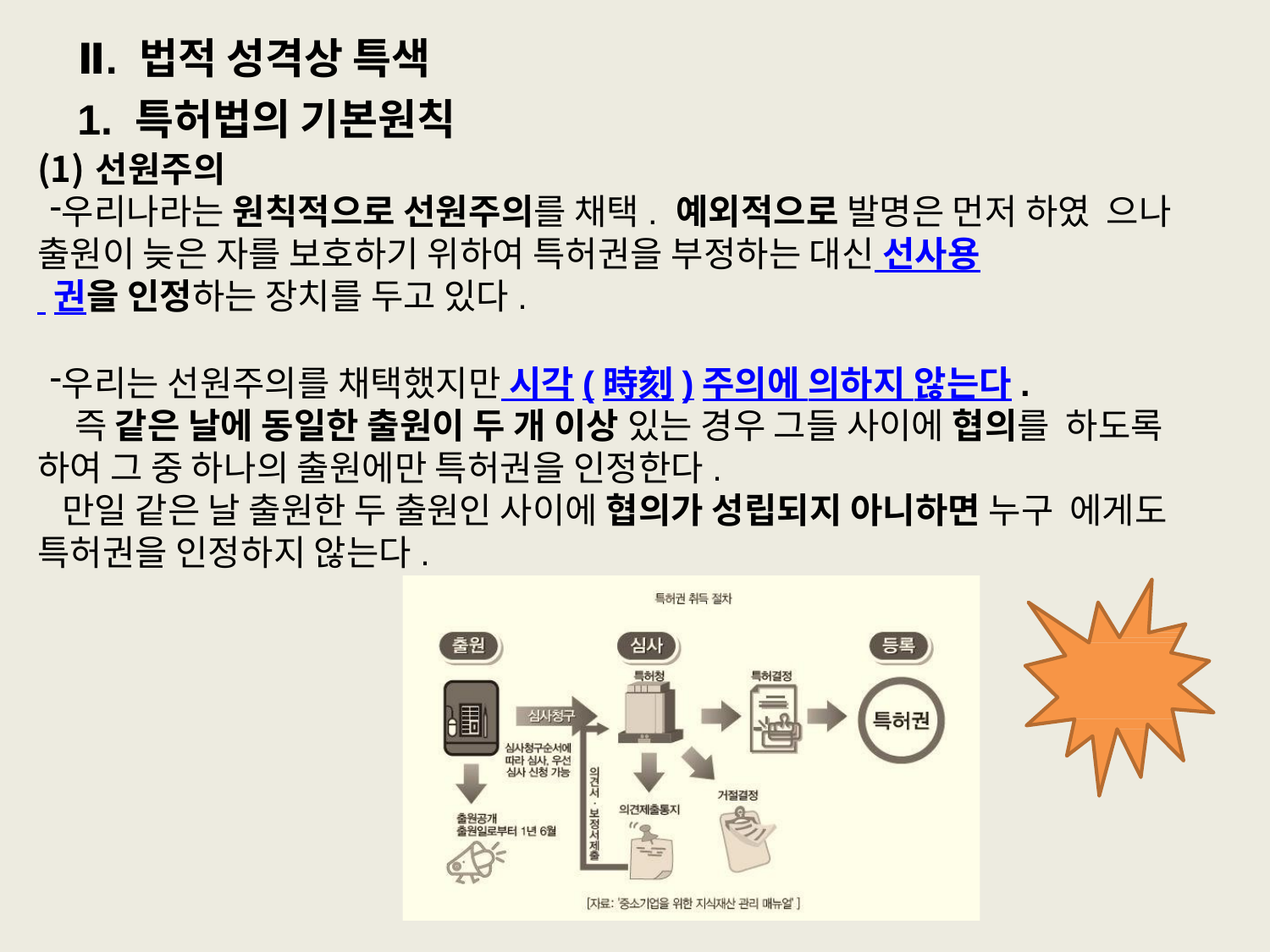

# Ⅱ. 법적 성격상 특색
1. 특허법의 기본원칙
선원주의
우리나라는 원칙적으로 선원주의를 채택. 예외적으로 발명은 먼저 하였  으나 출원이 늦은 자를 보호하기 위하여 특허권을 부정하는 대신 선사용
 권을 인정하는 장치를 두고 있다.

우리는 선원주의를 채택했지만 시각(時刻)주의에 의하지 않는다.
즉 같은 날에 동일한 출원이 두 개 이상 있는 경우 그들 사이에 협의를  하도록 하여 그 중 하나의 출원에만 특허권을 인정한다.
만일 같은 날 출원한 두 출원인 사이에 협의가 성립되지 아니하면 누구  에게도 특허권을 인정하지 않는다.